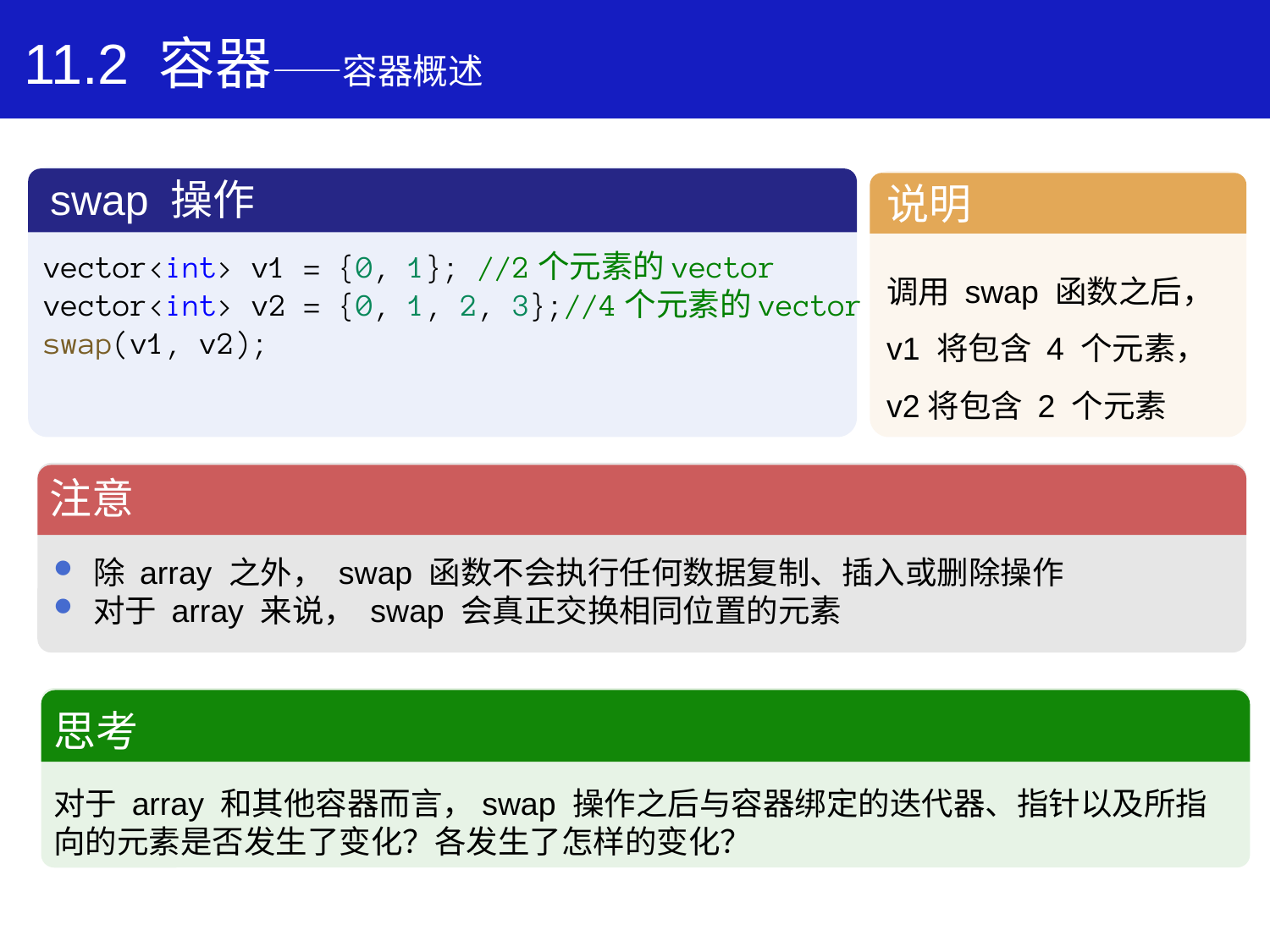

11.2 容器——容器概述

swap 操作

说明
调用 swap 函数之后，v1 将包含 4 个元素，v2将包含 2 个元素
vector<int> v1 = {0, 1}; //2个元素的vector
vector<int> v2 = {0, 1, 2, 3};//4个元素的vector
swap(v1, v2);

注意
除 array 之外， swap 函数不会执行任何数据复制、插入或删除操作
对于 array 来说， swap 会真正交换相同位置的元素

思考
对于 array 和其他容器而言，swap 操作之后与容器绑定的迭代器、指针以及所指向的元素是否发生了变化？各发生了怎样的变化？
21